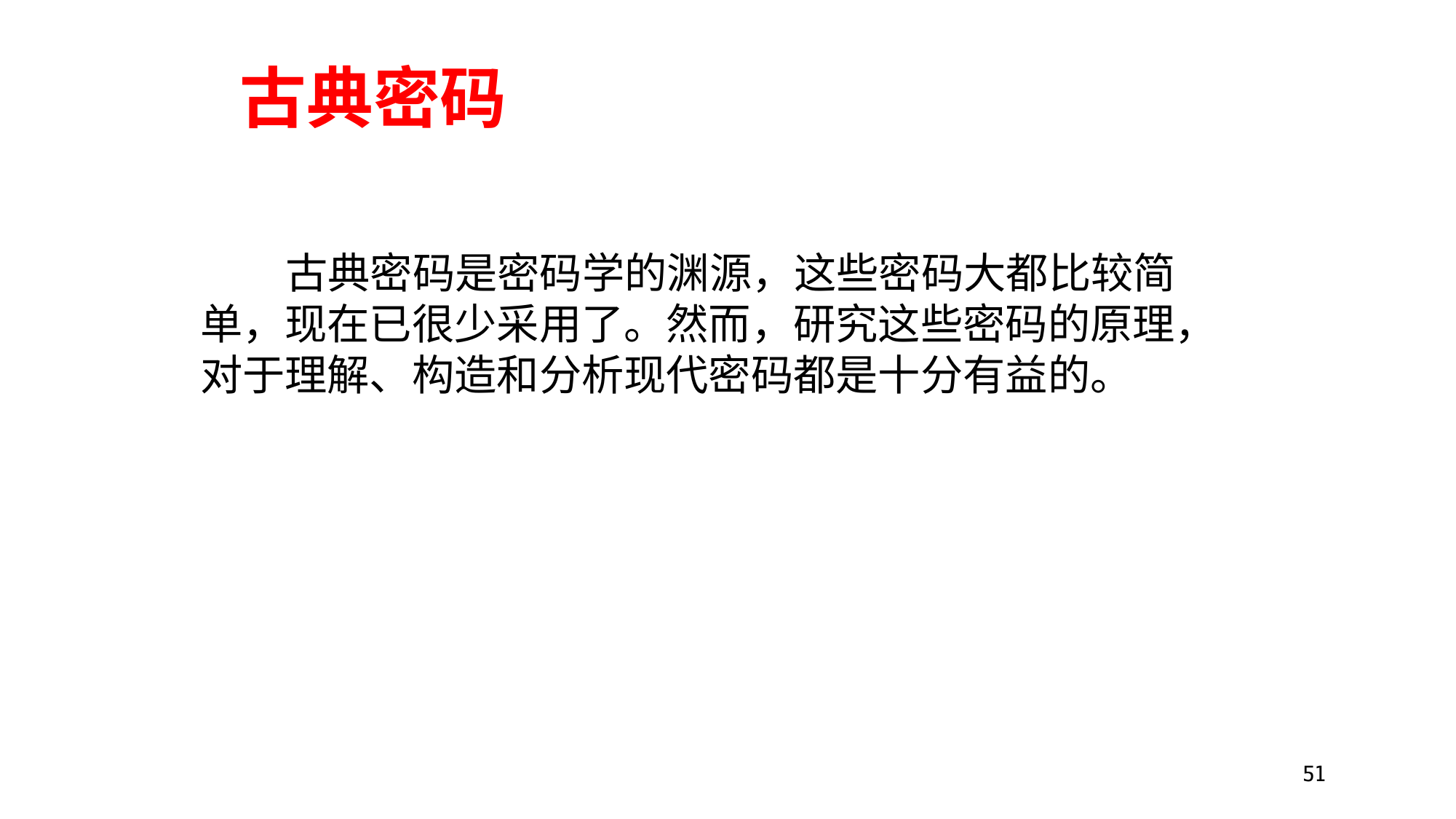

# 古典密码
古典密码是密码学的渊源，这些密码大都比较简单，现在已很少采用了。然而，研究这些密码的原理，对于理解、构造和分析现代密码都是十分有益的。
51